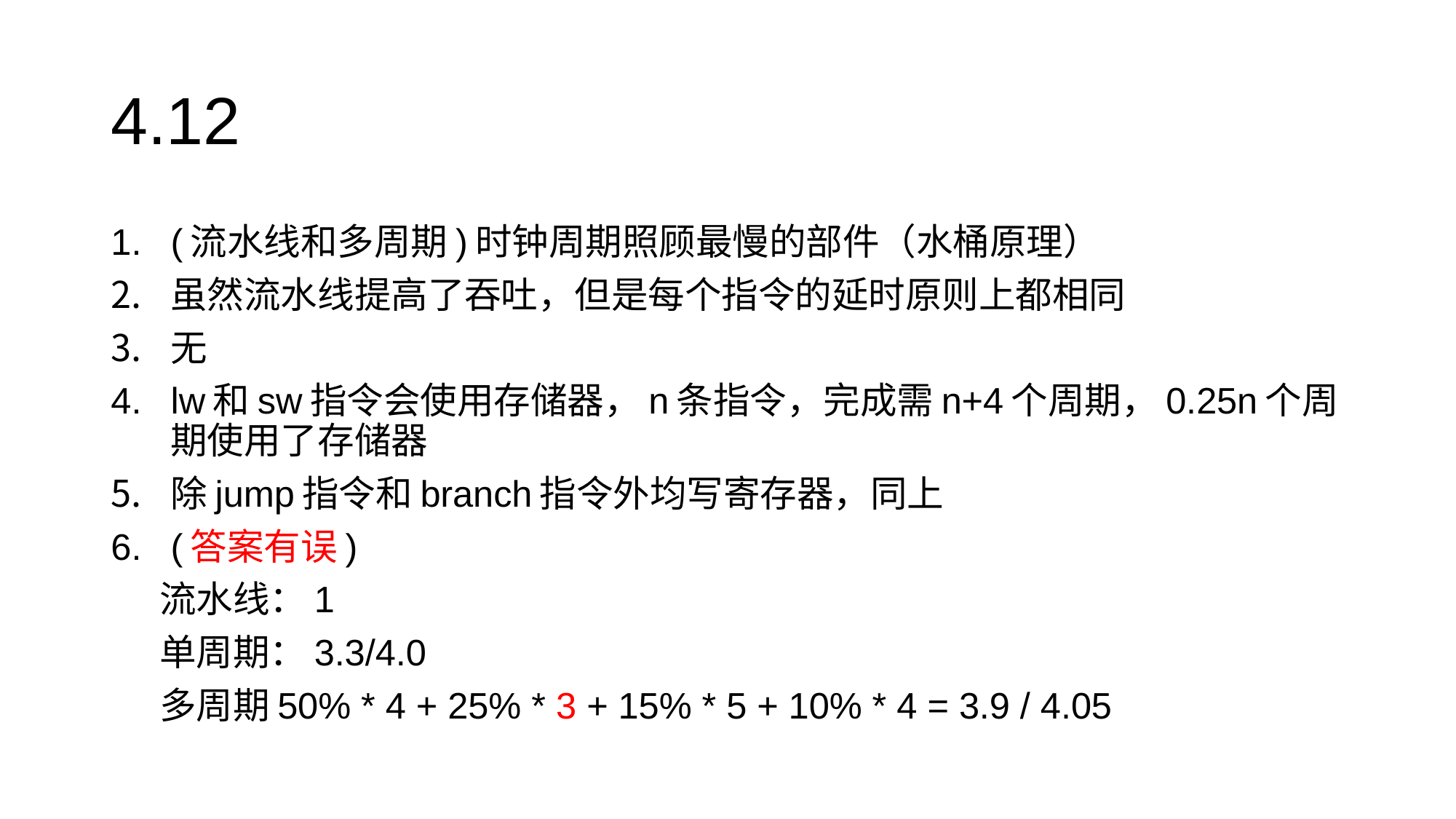

# 4.12
(流水线和多周期)时钟周期照顾最慢的部件（水桶原理）
虽然流水线提高了吞吐，但是每个指令的延时原则上都相同
无
lw和sw指令会使用存储器，n条指令，完成需n+4个周期，0.25n个周期使用了存储器
除jump指令和branch指令外均写寄存器，同上
(答案有误)
     流水线：1
     单周期：3.3/4.0
     多周期50% * 4 + 25% * 3 + 15% * 5 + 10% * 4 = 3.9 / 4.05